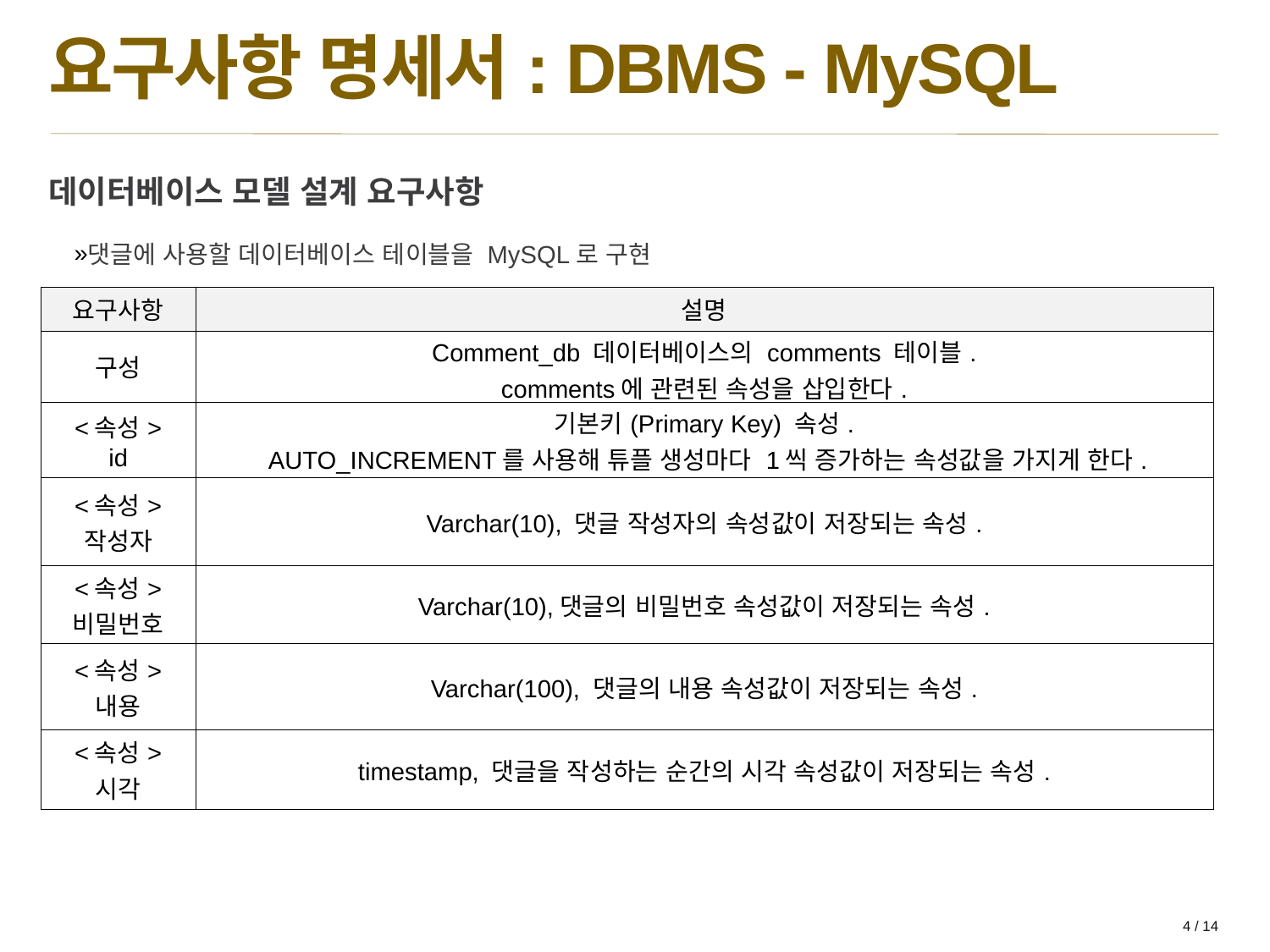

# 요구사항 명세서: DBMS - MySQL
데이터베이스 모델 설계 요구사항
댓글에 사용할 데이터베이스 테이블을 MySQL로 구현

| 요구사항 | 설명 |
| --- | --- |
| 구성 | Comment\_db 데이터베이스의 comments 테이블. comments에 관련된 속성을 삽입한다. |
| <속성> id | 기본키(Primary Key) 속성. AUTO\_INCREMENT를 사용해 튜플 생성마다 1씩 증가하는 속성값을 가지게 한다. |
| <속성> 작성자 | Varchar(10), 댓글 작성자의 속성값이 저장되는 속성. |
| <속성> 비밀번호 | Varchar(10),댓글의 비밀번호 속성값이 저장되는 속성. |
| <속성> 내용 | Varchar(100), 댓글의 내용 속성값이 저장되는 속성. |
| <속성> 시각 | timestamp, 댓글을 작성하는 순간의 시각 속성값이 저장되는 속성. |
4 / 14